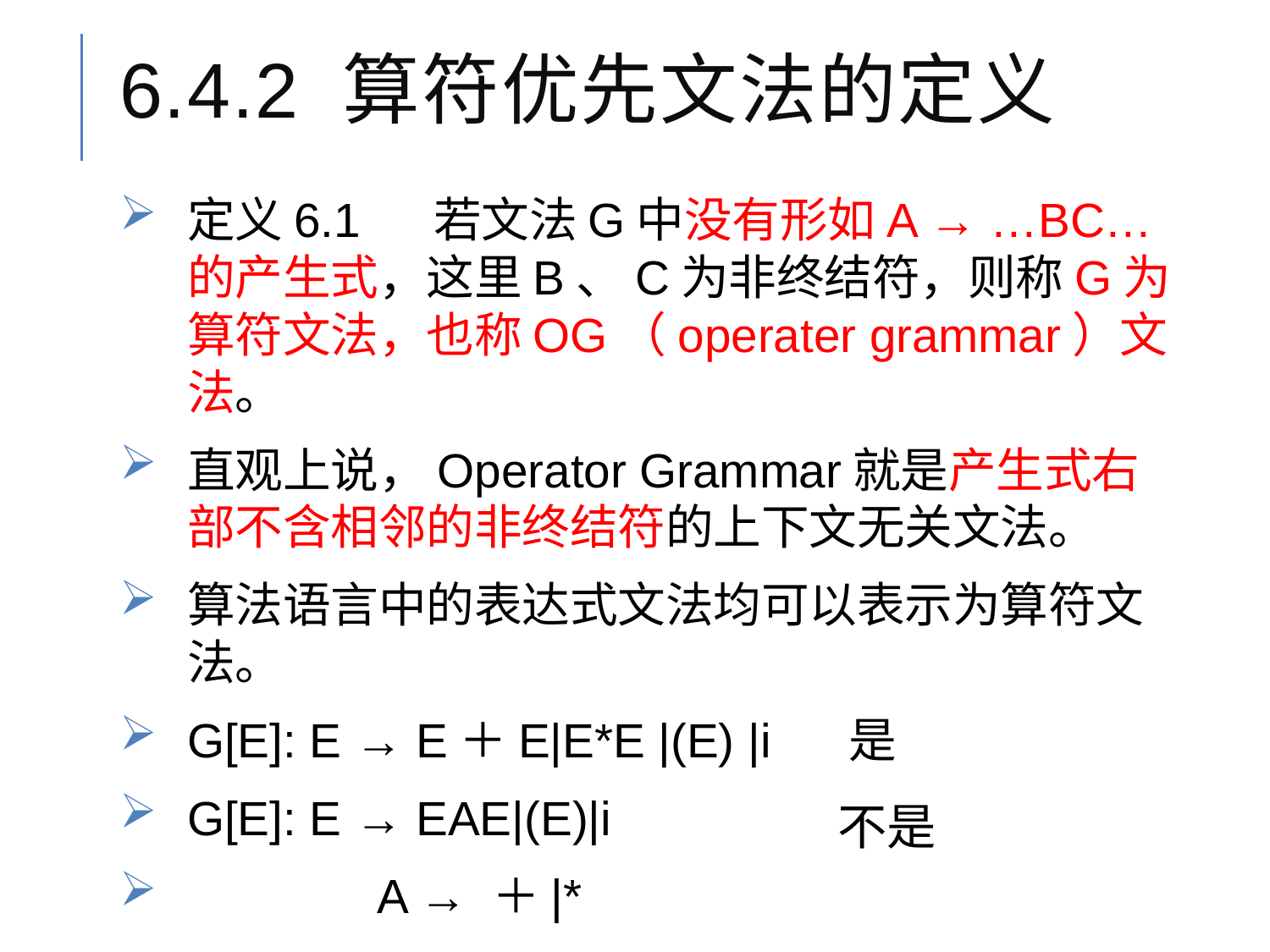

# 6.4.2 算符优先文法的定义
定义6.1	若文法G中没有形如A → …BC…的产生式，这里B、C为非终结符，则称G为算符文法，也称OG（operater grammar）文法。
直观上说，Operator Grammar就是产生式右部不含相邻的非终结符的上下文无关文法。
算法语言中的表达式文法均可以表示为算符文法。
G[E]: E → E＋E|E*E |(E) |i     是
G[E]: E → EAE|(E)|i
	     A → ＋|*
不是
32